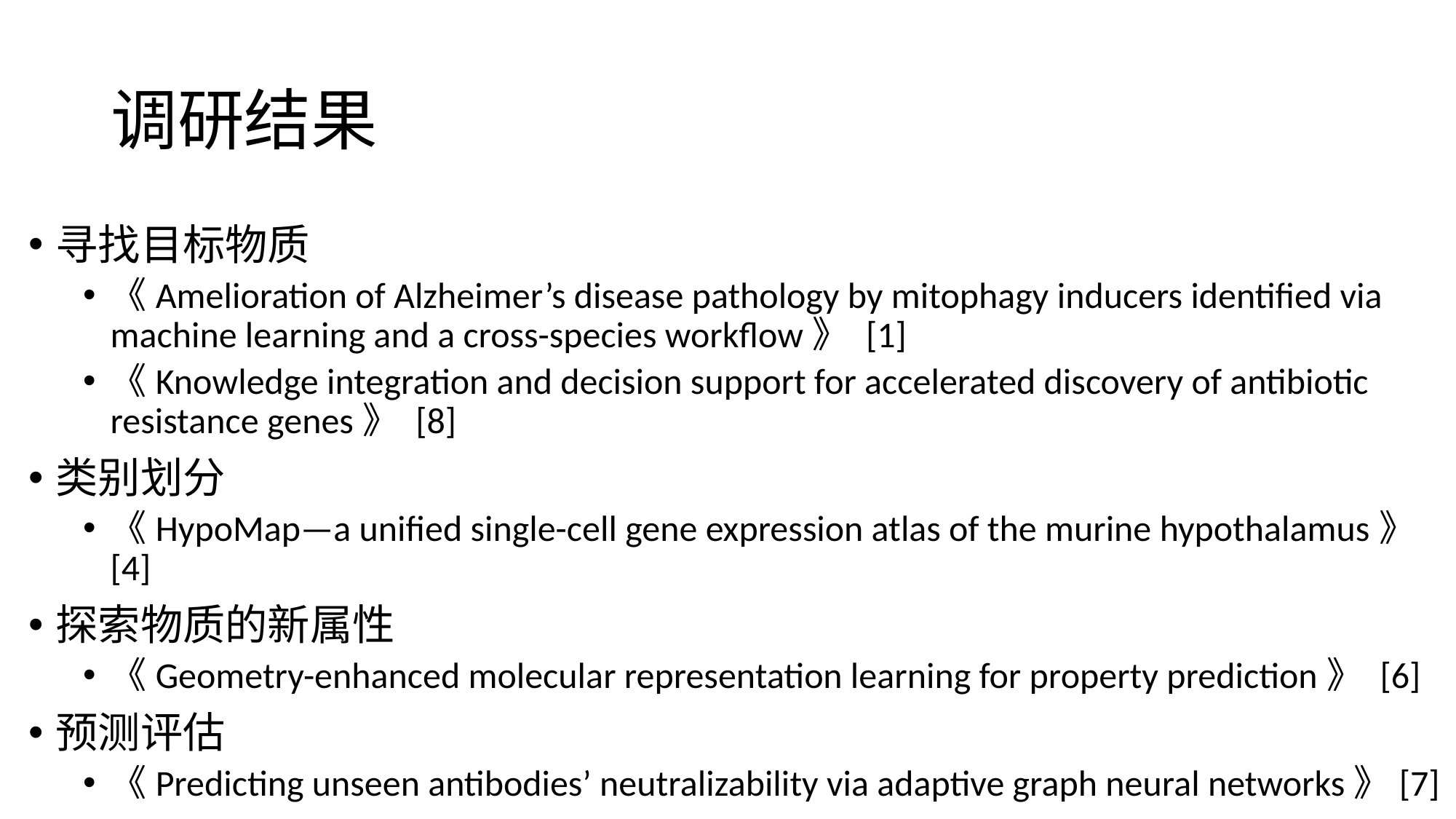

# 调研结果
寻找目标物质
《Amelioration of Alzheimer’s disease pathology by mitophagy inducers identified via machine learning and a cross-species workflow》 [1]
《Knowledge integration and decision support for accelerated discovery of antibiotic resistance genes》 [8]
类别划分
《HypoMap—a unified single-cell gene expression atlas of the murine hypothalamus》[4]
探索物质的新属性
《Geometry-enhanced molecular representation learning for property prediction》 [6]
预测评估
《Predicting unseen antibodies’ neutralizability via adaptive graph neural networks》[7]